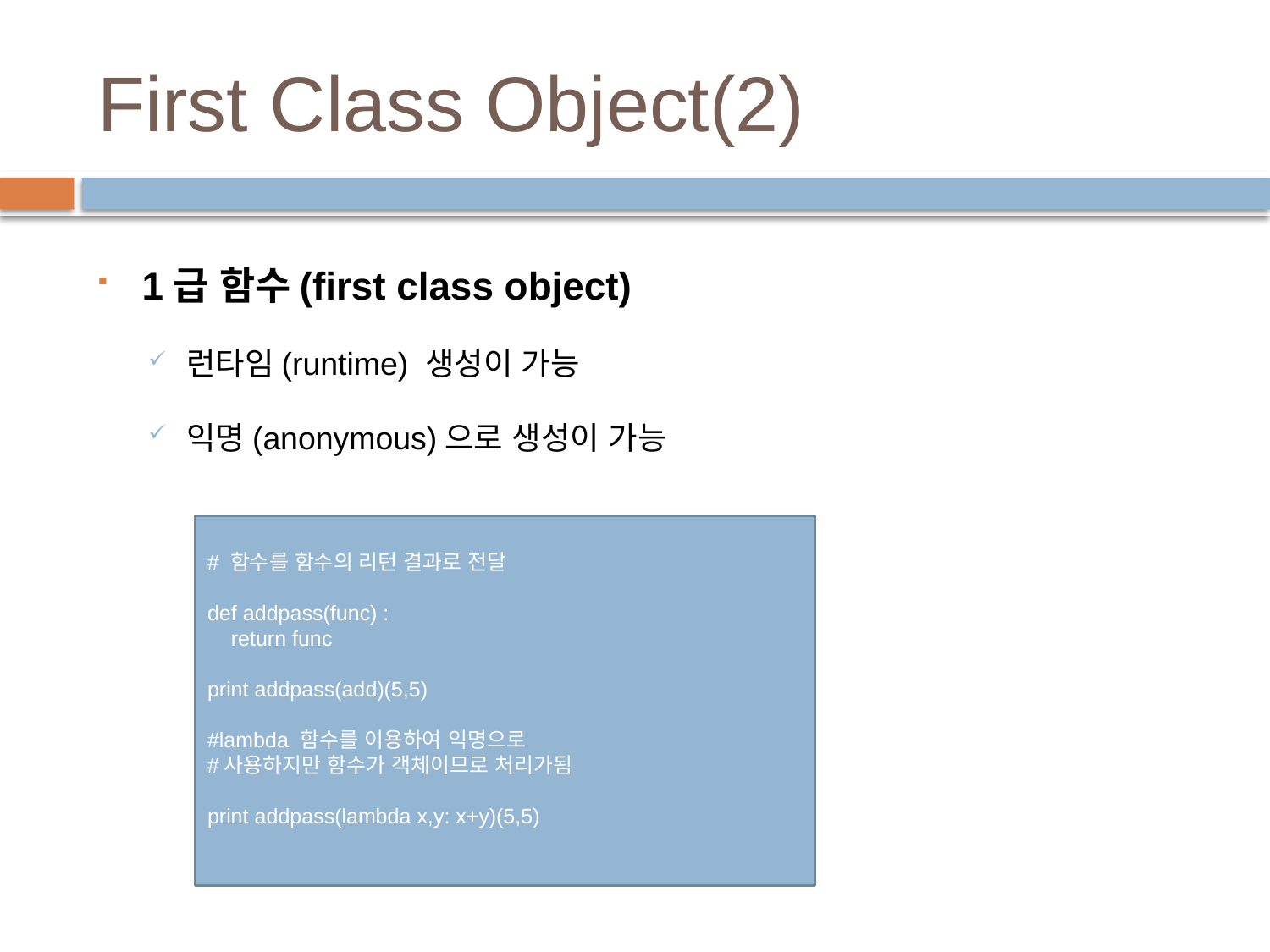

# First Class Object(2)
1급 함수(first class object)
런타임(runtime) 생성이 가능
익명(anonymous)으로 생성이 가능

# 함수를 함수의 리턴 결과로 전달

def addpass(func) :
    return func

print addpass(add)(5,5)

#lambda 함수를 이용하여 익명으로
#사용하지만 함수가 객체이므로 처리가됨

print addpass(lambda x,y: x+y)(5,5)